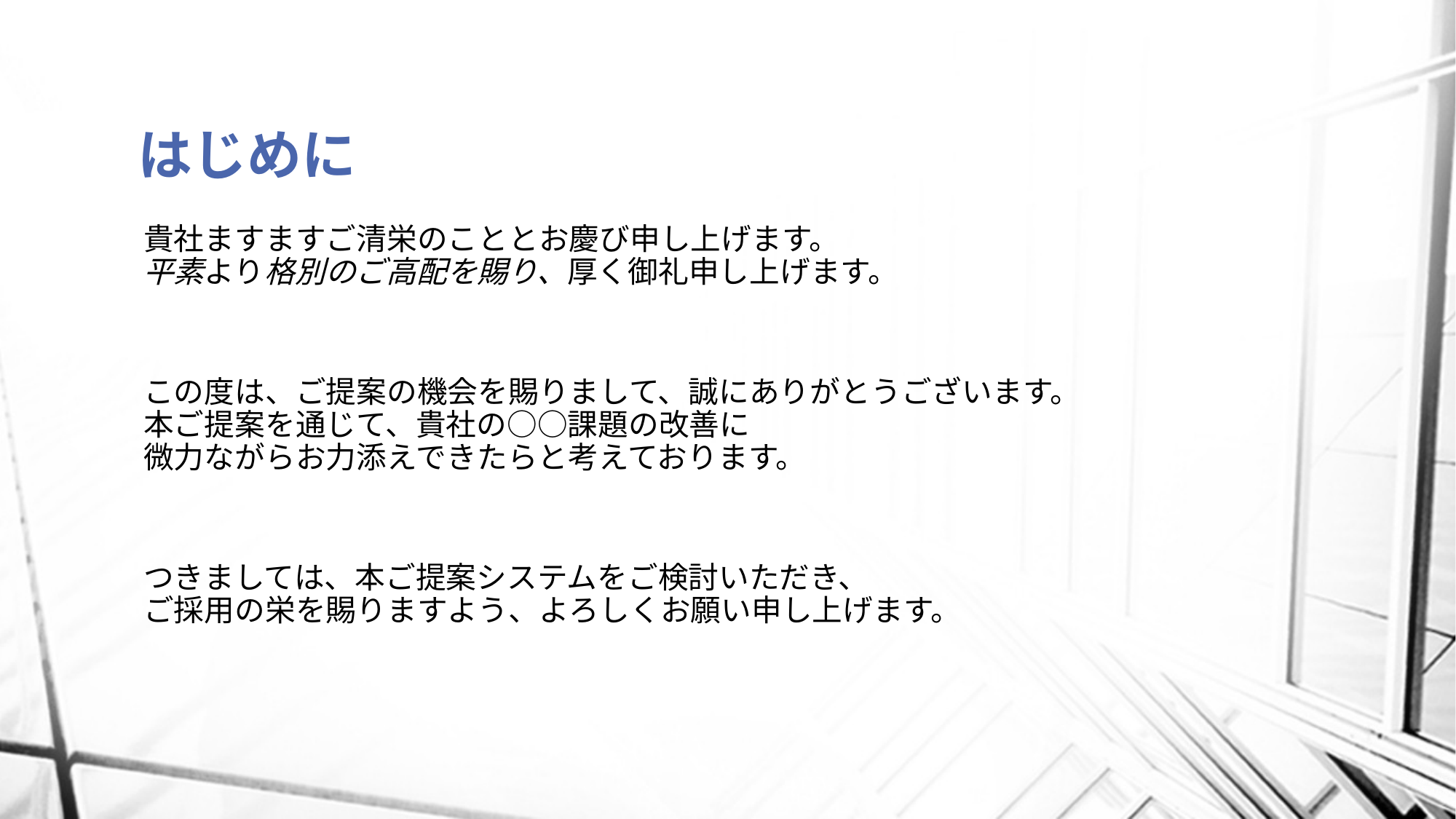

# はじめに
貴社ますますご清栄のこととお慶び申し上げます。
平素より格別のご高配を賜り、厚く御礼申し上げます。

この度は、ご提案の機会を賜りまして、誠にありがとうございます。
本ご提案を通じて、貴社の○○課題の改善に
微力ながらお力添えできたらと考えております。

つきましては、本ご提案システムをご検討いただき、
ご採用の栄を賜りますよう、よろしくお願い申し上げます。